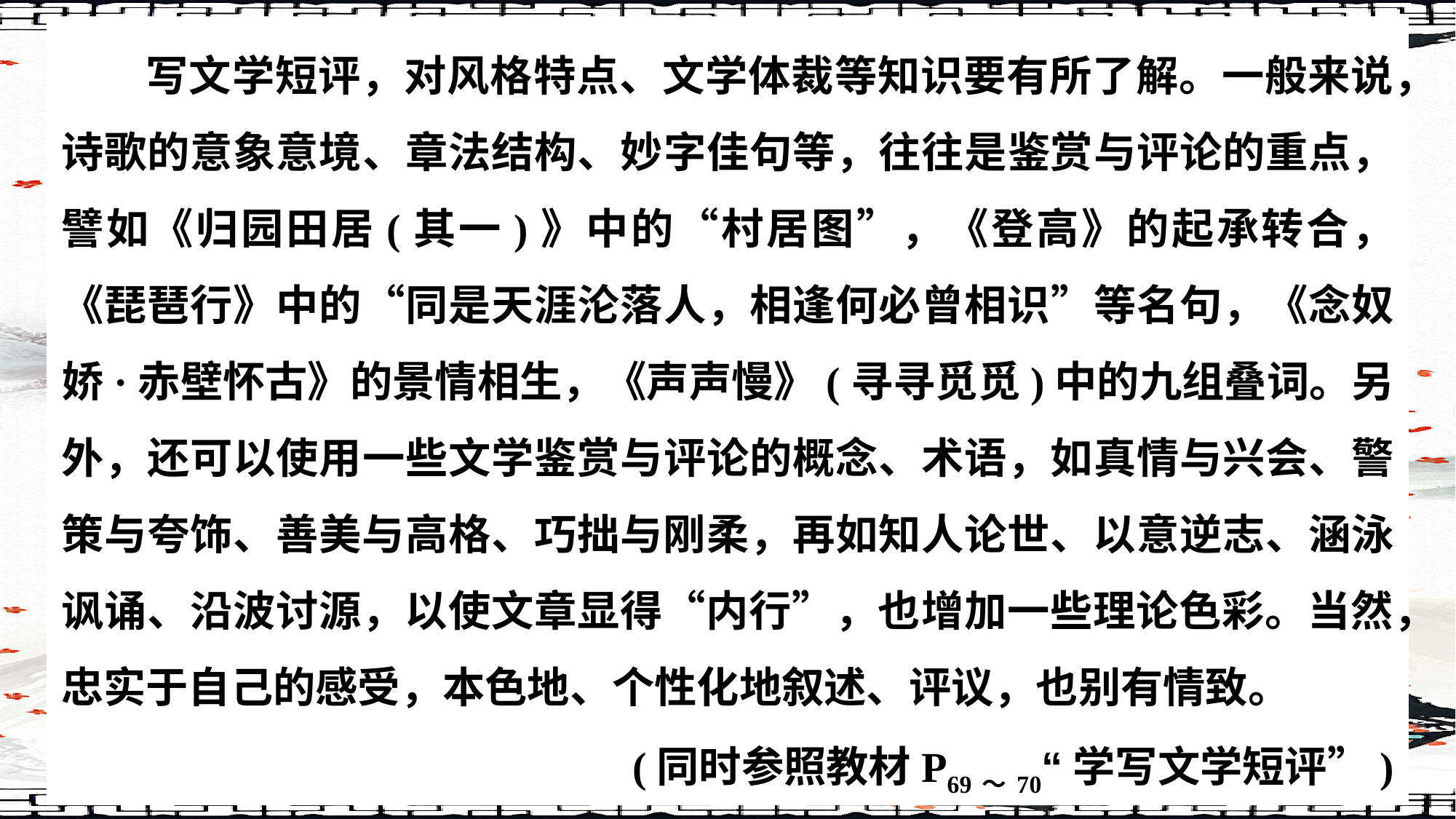

写文学短评，对风格特点、文学体裁等知识要有所了解。一般来说，诗歌的意象意境、章法结构、妙字佳句等，往往是鉴赏与评论的重点，譬如《归园田居(其一)》中的“村居图”，《登高》的起承转合，《琵琶行》中的“同是天涯沦落人，相逢何必曾相识”等名句，《念奴娇·赤壁怀古》的景情相生，《声声慢》(寻寻觅觅)中的九组叠词。另外，还可以使用一些文学鉴赏与评论的概念、术语，如真情与兴会、警策与夸饰、善美与高格、巧拙与刚柔，再如知人论世、以意逆志、涵泳讽诵、沿波讨源，以使文章显得“内行”，也增加一些理论色彩。当然，忠实于自己的感受，本色地、个性化地叙述、评议，也别有情致。
(同时参照教材P69～70“学写文学短评”)